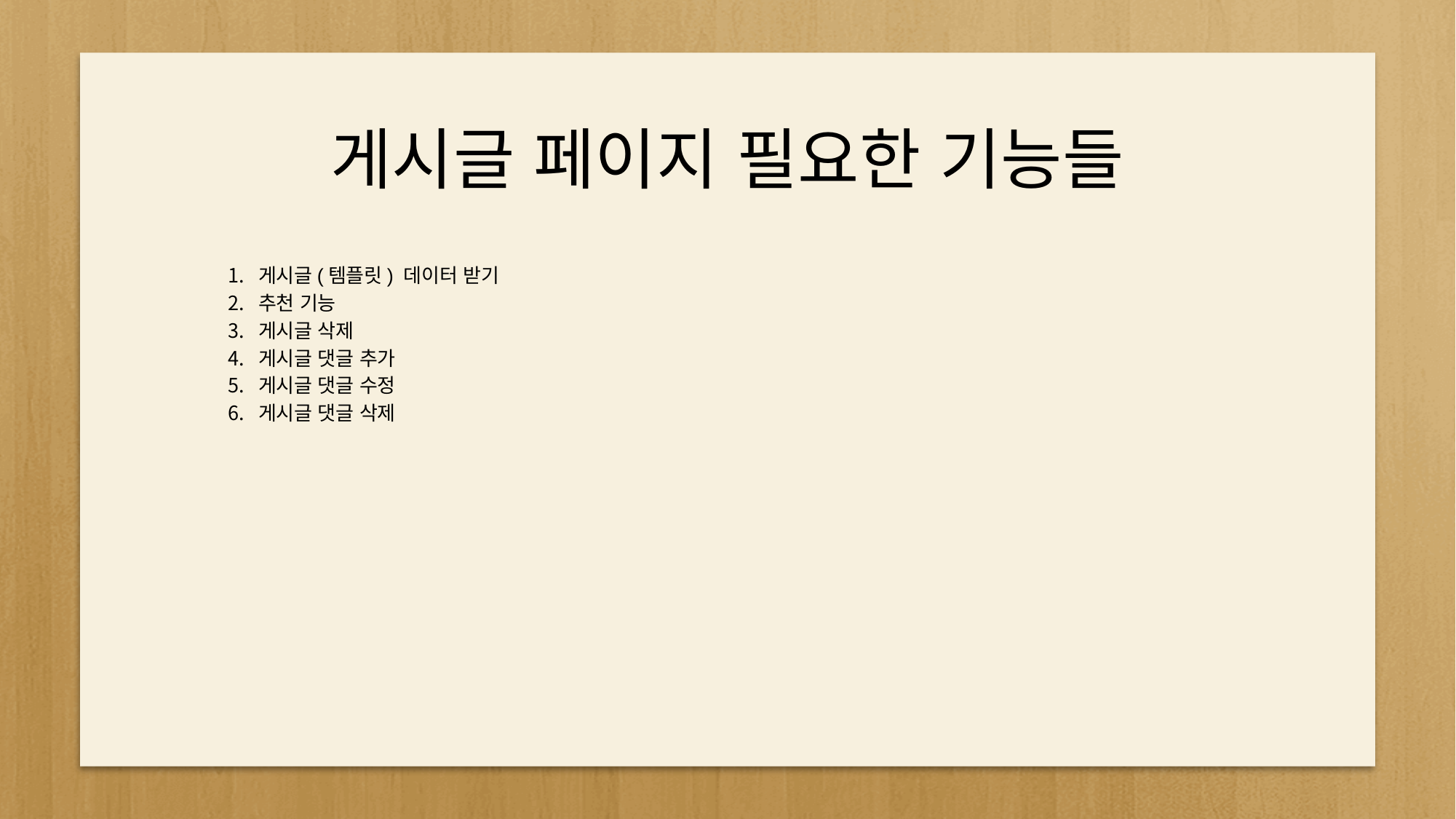

# 게시글 페이지 필요한 기능들
게시글(템플릿) 데이터 받기
추천 기능
게시글 삭제
게시글 댓글 추가
게시글 댓글 수정
게시글 댓글 삭제